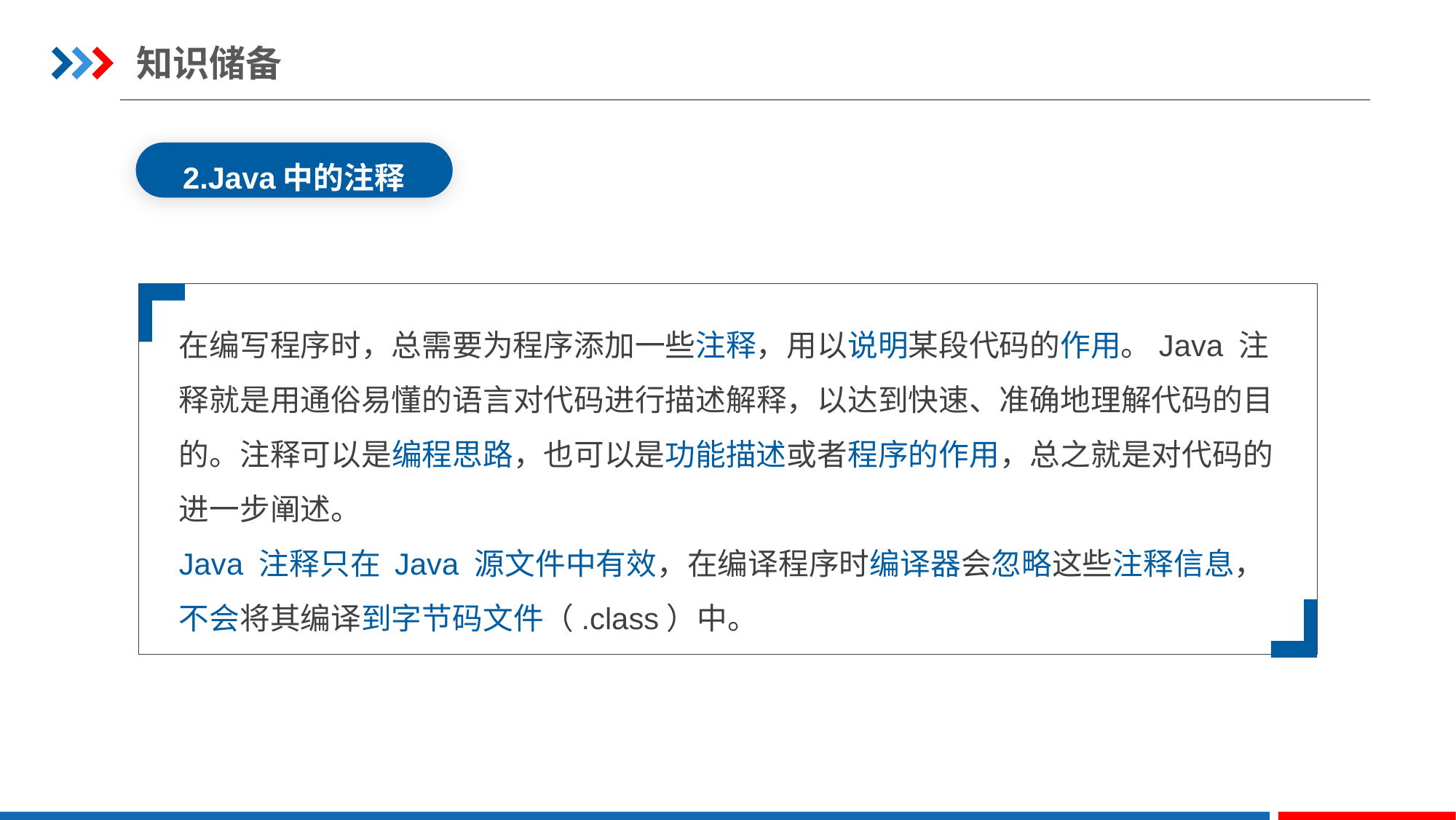

知识储备
2.Java中的注释

1.继承的概念

在编写程序时，总需要为程序添加一些注释，用以说明某段代码的作用。Java 注释就是用通俗易懂的语言对代码进行描述解释，以达到快速、准确地理解代码的目的。注释可以是编程思路，也可以是功能描述或者程序的作用，总之就是对代码的进一步阐述。
Java 注释只在 Java 源文件中有效，在编译程序时编译器会忽略这些注释信息，不会将其编译到字节码文件（.class）中。